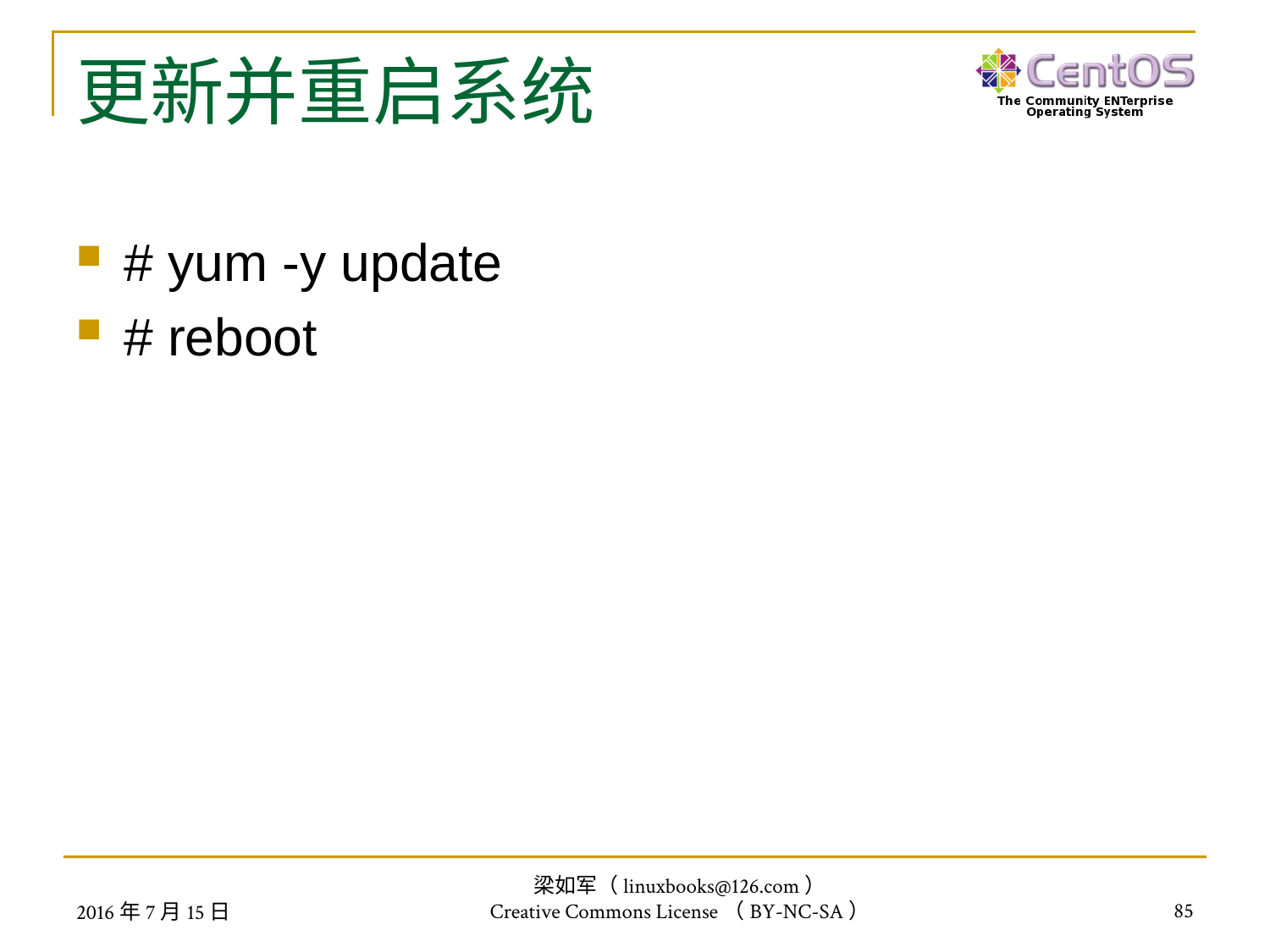

# 更新并重启系统
# yum -y update
# reboot

梁如军（linuxbooks@126.com）
Creative Commons License（BY-NC-SA）
2016年7月15日
85